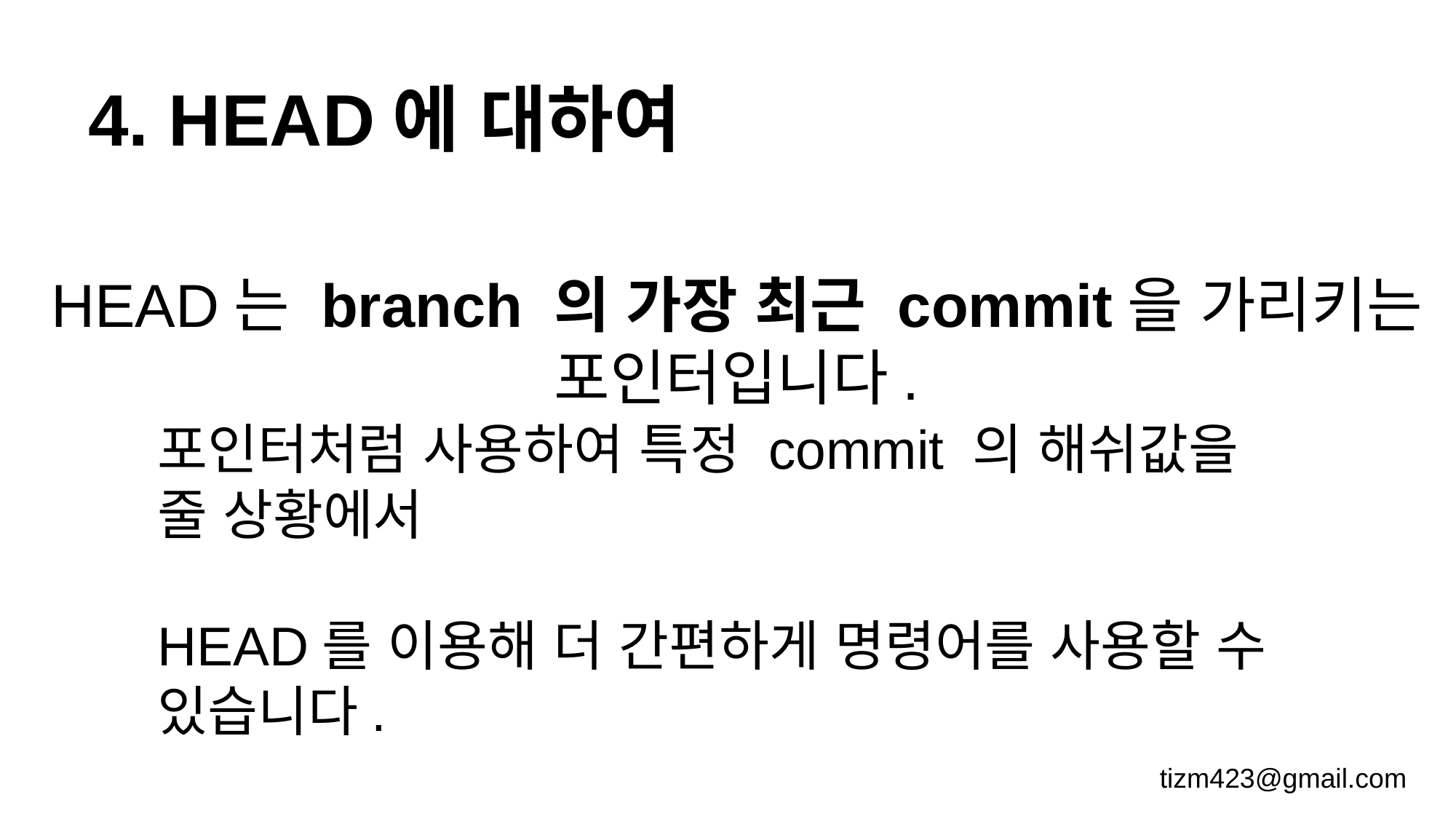

4. HEAD에 대하여
HEAD는 branch 의 가장 최근 commit을 가리키는 포인터입니다.
포인터처럼 사용하여 특정 commit 의 해쉬값을 줄 상황에서

HEAD를 이용해 더 간편하게 명령어를 사용할 수 있습니다.
tizm423@gmail.com